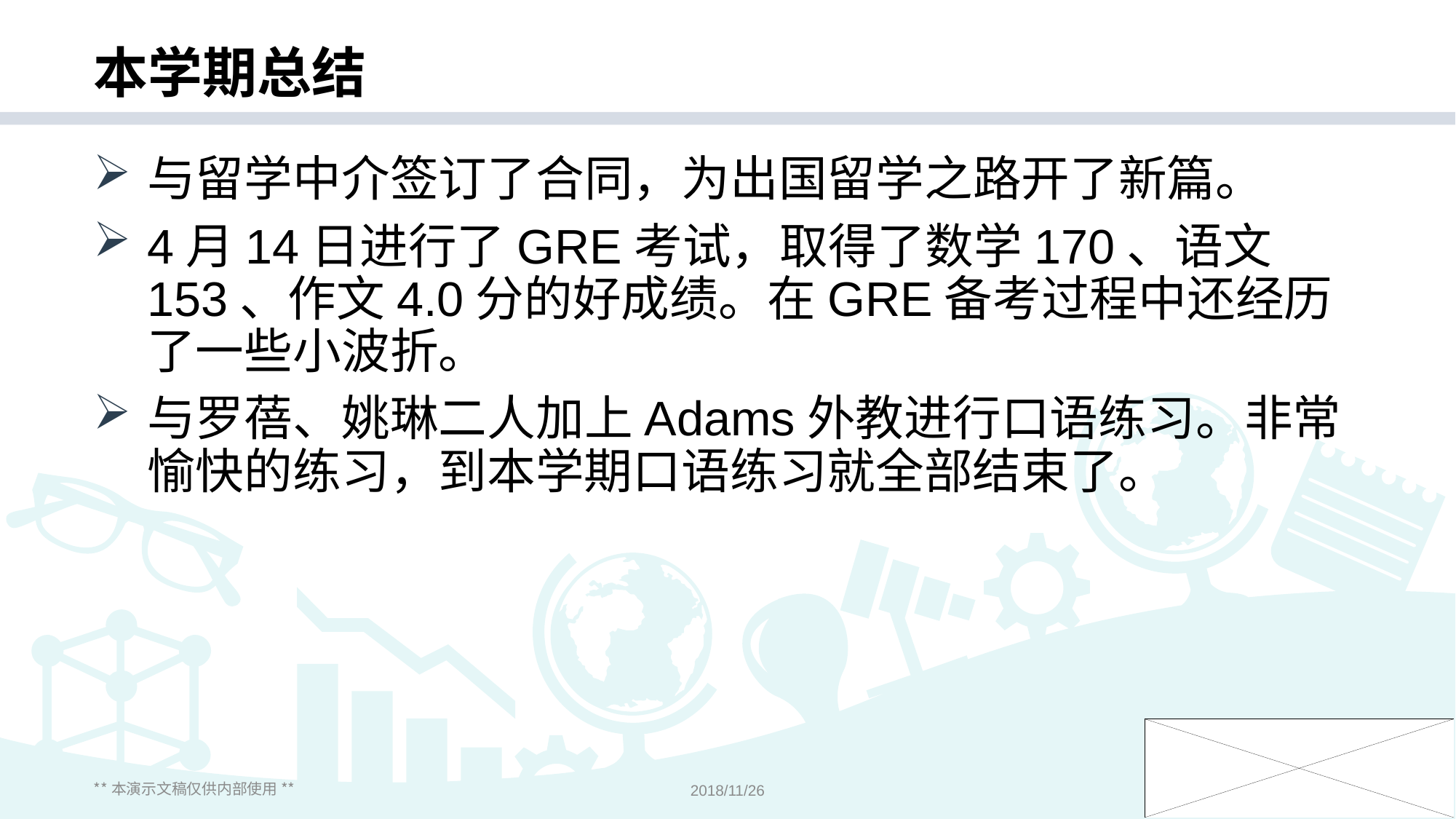

# 本学期总结
与留学中介签订了合同，为出国留学之路开了新篇。
4月14日进行了GRE考试，取得了数学170、语文153、作文4.0分的好成绩。在GRE备考过程中还经历了一些小波折。
与罗蓓、姚琳二人加上Adams外教进行口语练习。非常愉快的练习，到本学期口语练习就全部结束了。
** 本演示文稿仅供内部使用 **
2018/11/26
19